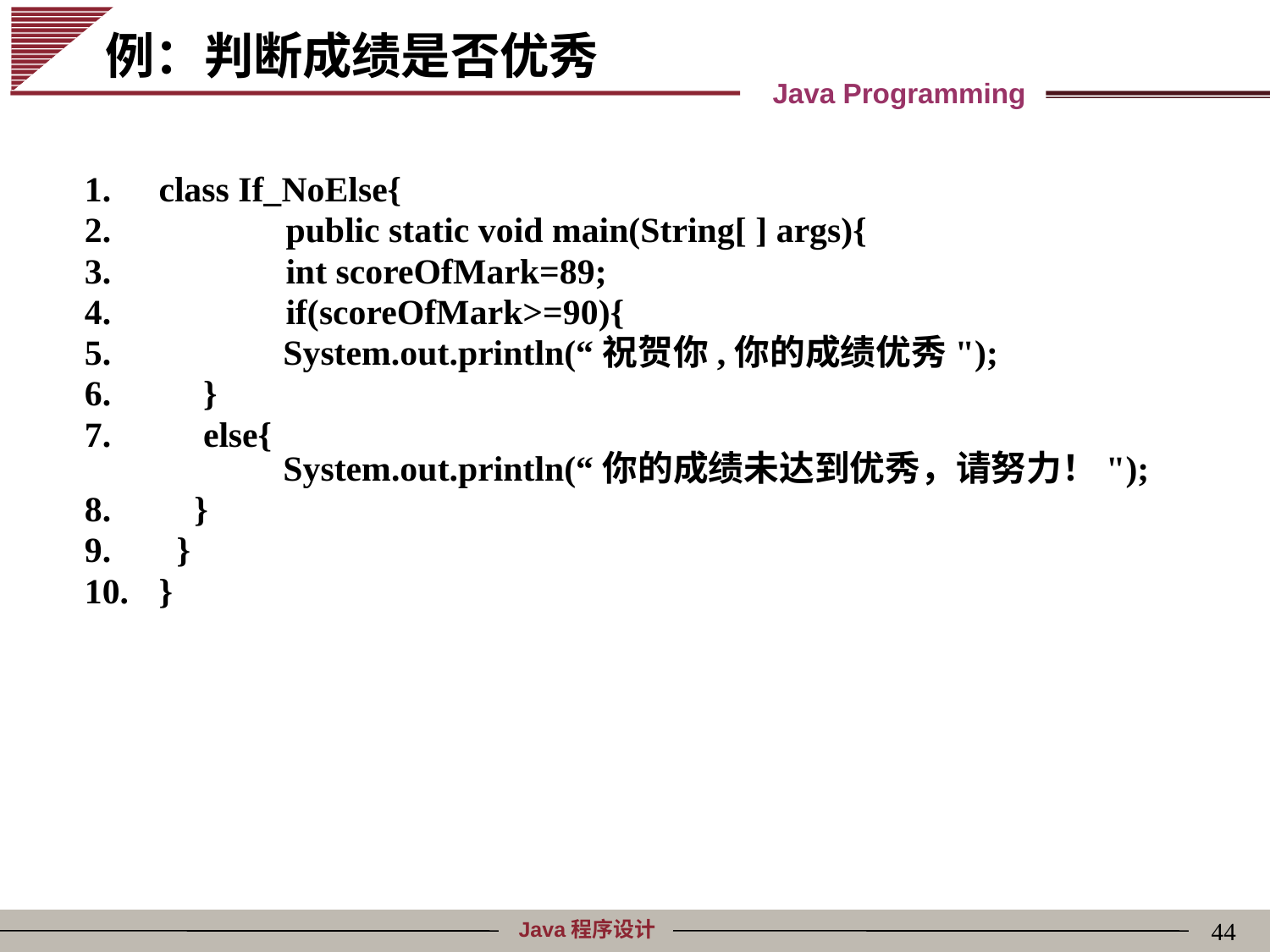

# 例：判断成绩是否优秀
class If_NoElse{
 	public static void main(String[ ] args){
    	int scoreOfMark=89;
    	if(scoreOfMark>=90){
              System.out.println(“祝贺你,你的成绩优秀");
     }
     else{
              System.out.println(“你的成绩未达到优秀，请努力！");
    }
  }
}